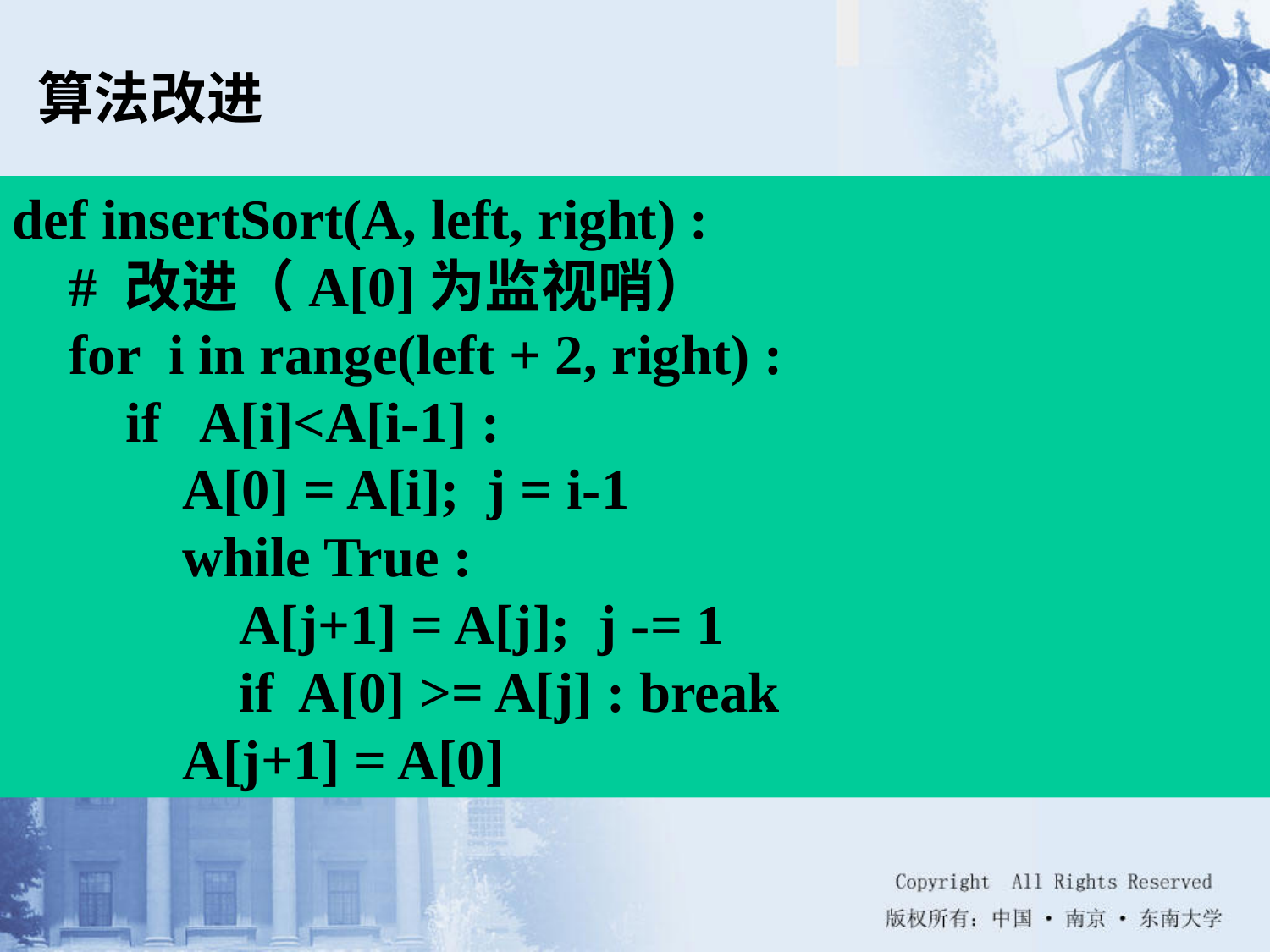

算法改进
def insertSort(A, left, right) :
    # 改进（A[0]为监视哨）
    for  i in range(left + 2, right) :
        if   A[i]<A[i-1] :
            A[0] = A[i];  j = i-1
            while True :
                A[j+1] = A[j];  j -= 1
                if  A[0] >= A[j] : break
            A[j+1] = A[0]